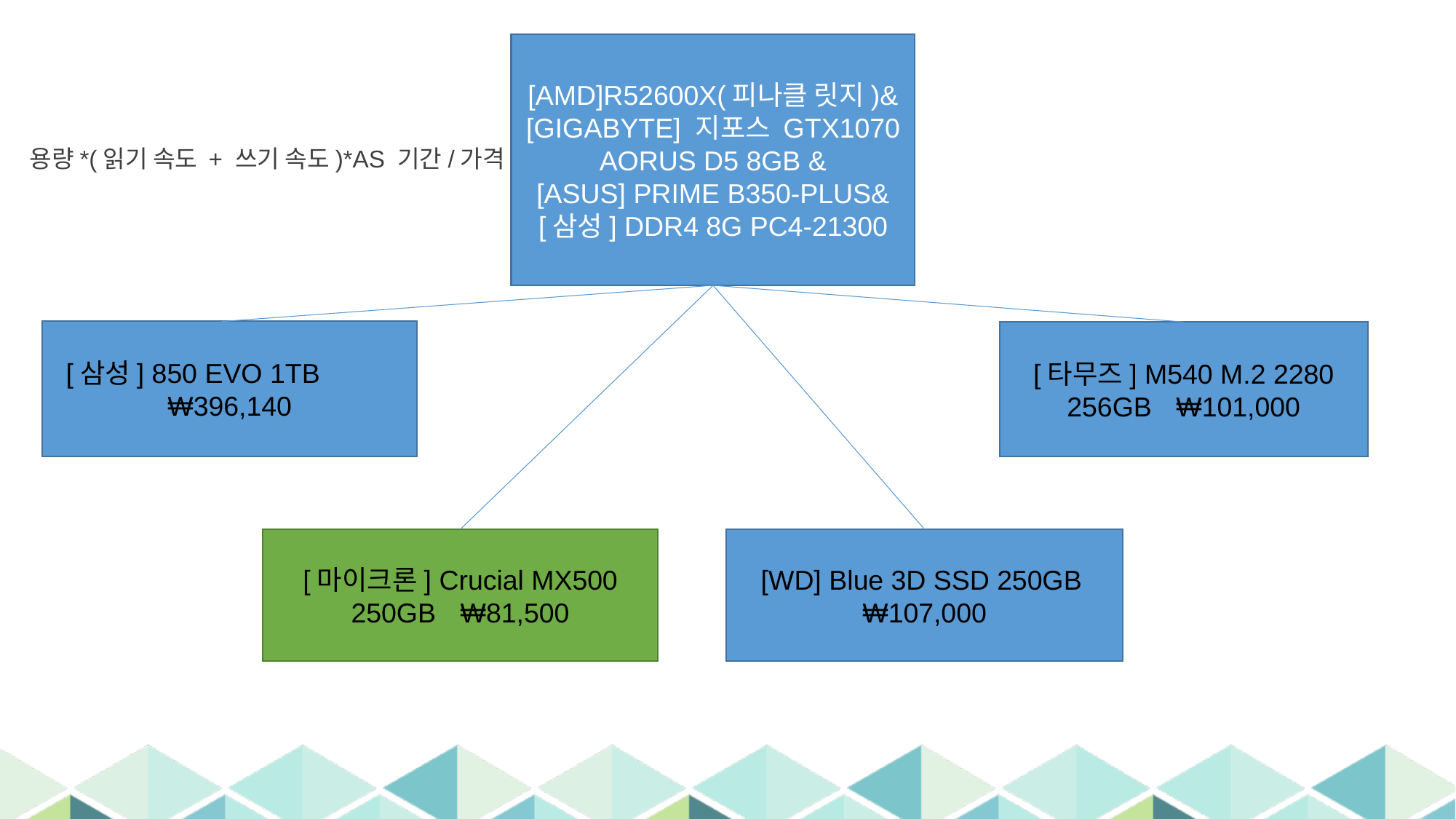

[AMD]R52600X(피나클 릿지)&
[GIGABYTE] 지포스 GTX1070 AORUS D5 8GB &
[ASUS] PRIME B350-PLUS&
[삼성] DDR4 8G PC4-21300
용량*(읽기 속도 + 쓰기 속도)*AS 기간/가격
[삼성] 850 EVO 1TB	₩396,140
[타무즈] M540 M.2 2280 256GB	₩101,000
[마이크론] Crucial MX500 250GB	₩81,500
[WD] Blue 3D SSD 250GB	₩107,000